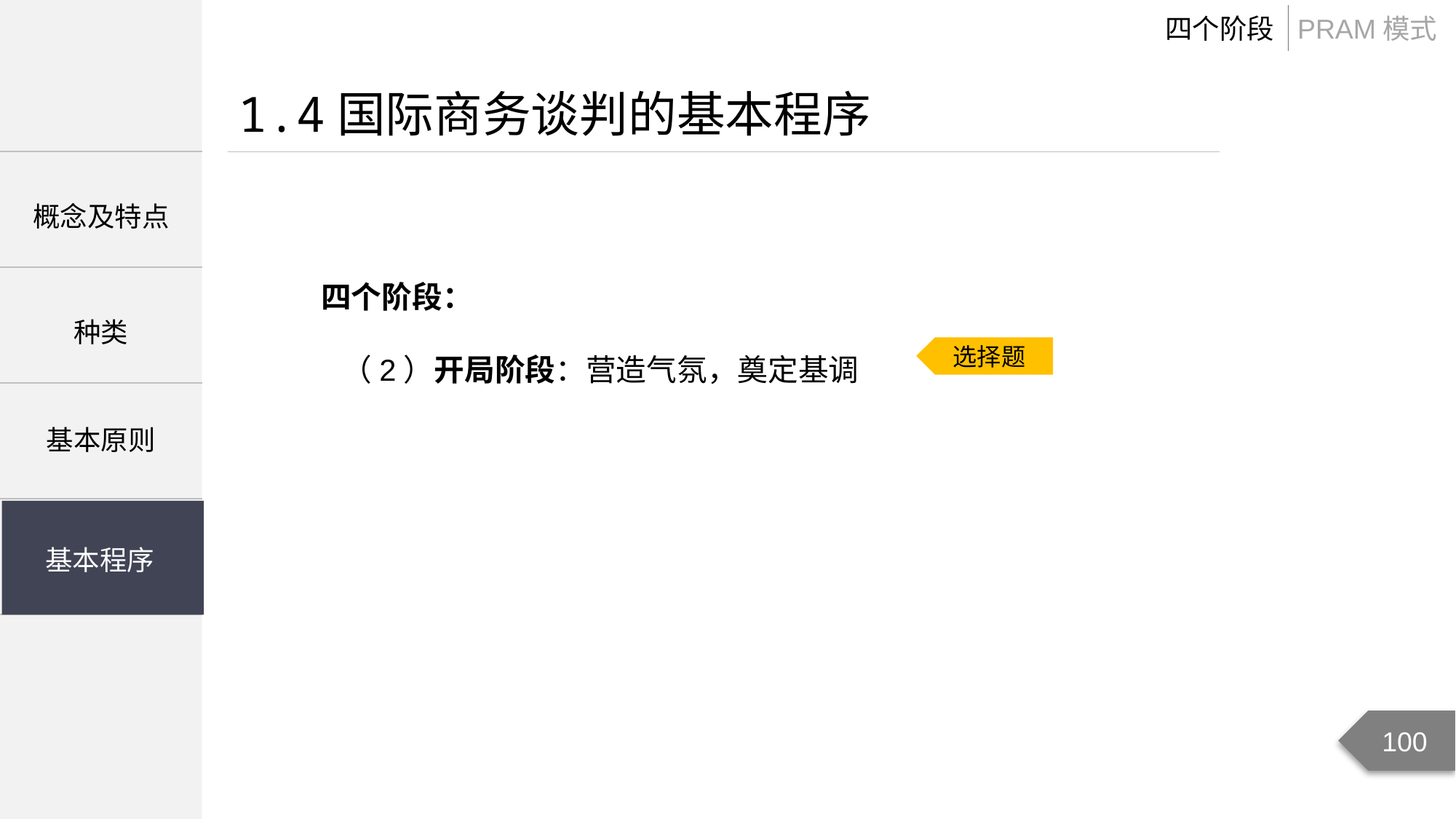

四个阶段
PRAM模式
1.4国际商务谈判的基本程序
| 概念及特点 |
| --- |
| 种类 |
|  |
|  |
四个阶段：
  （2）开局阶段：营造气氛，奠定基调

选择题
基本原则

基本程序
100